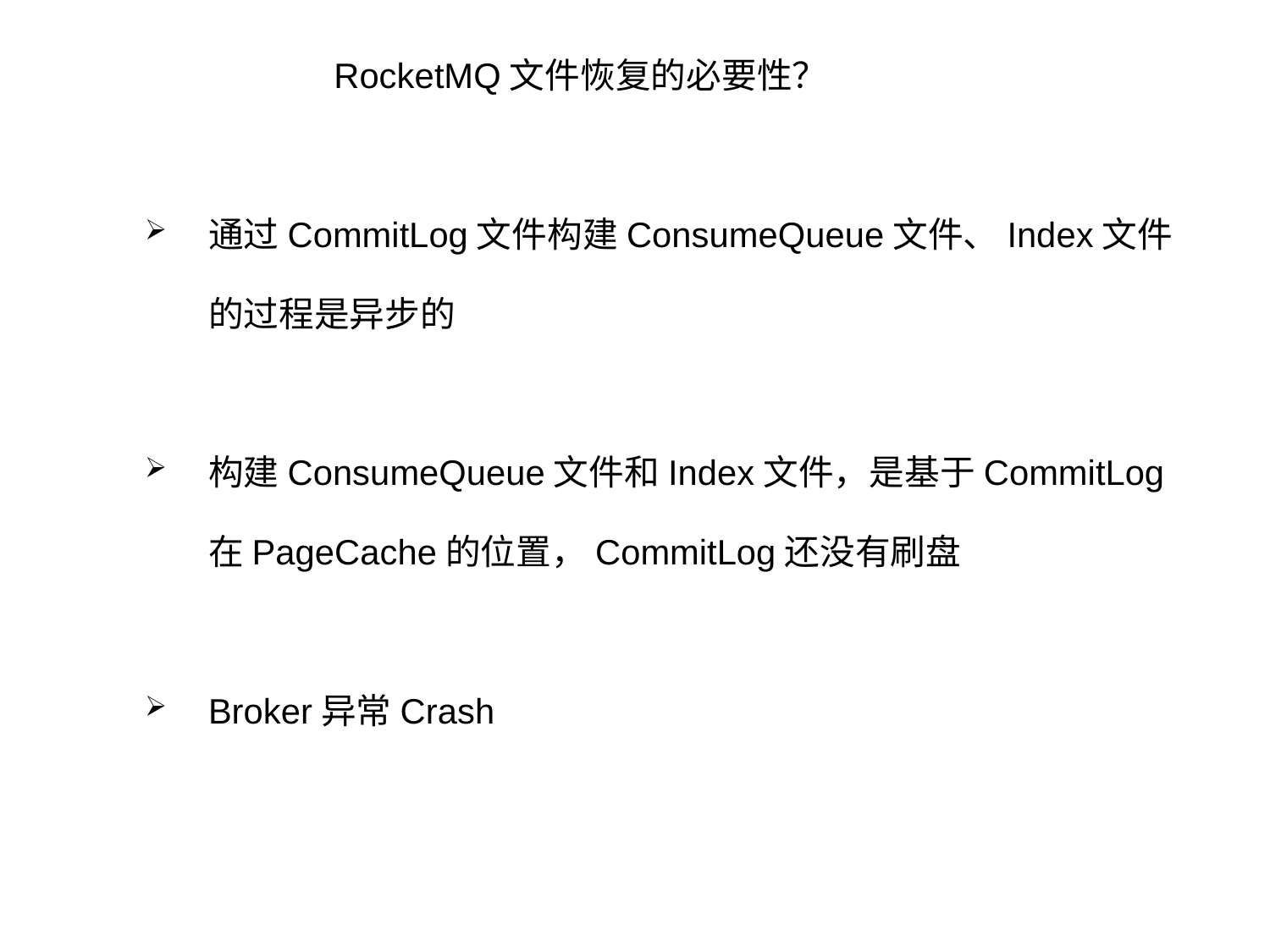

RocketMQ文件恢复的必要性？
通过CommitLog文件构建ConsumeQueue文件、Index文件的过程是异步的

构建ConsumeQueue文件和Index文件，是基于CommitLog在PageCache的位置，CommitLog还没有刷盘

Broker异常Crash